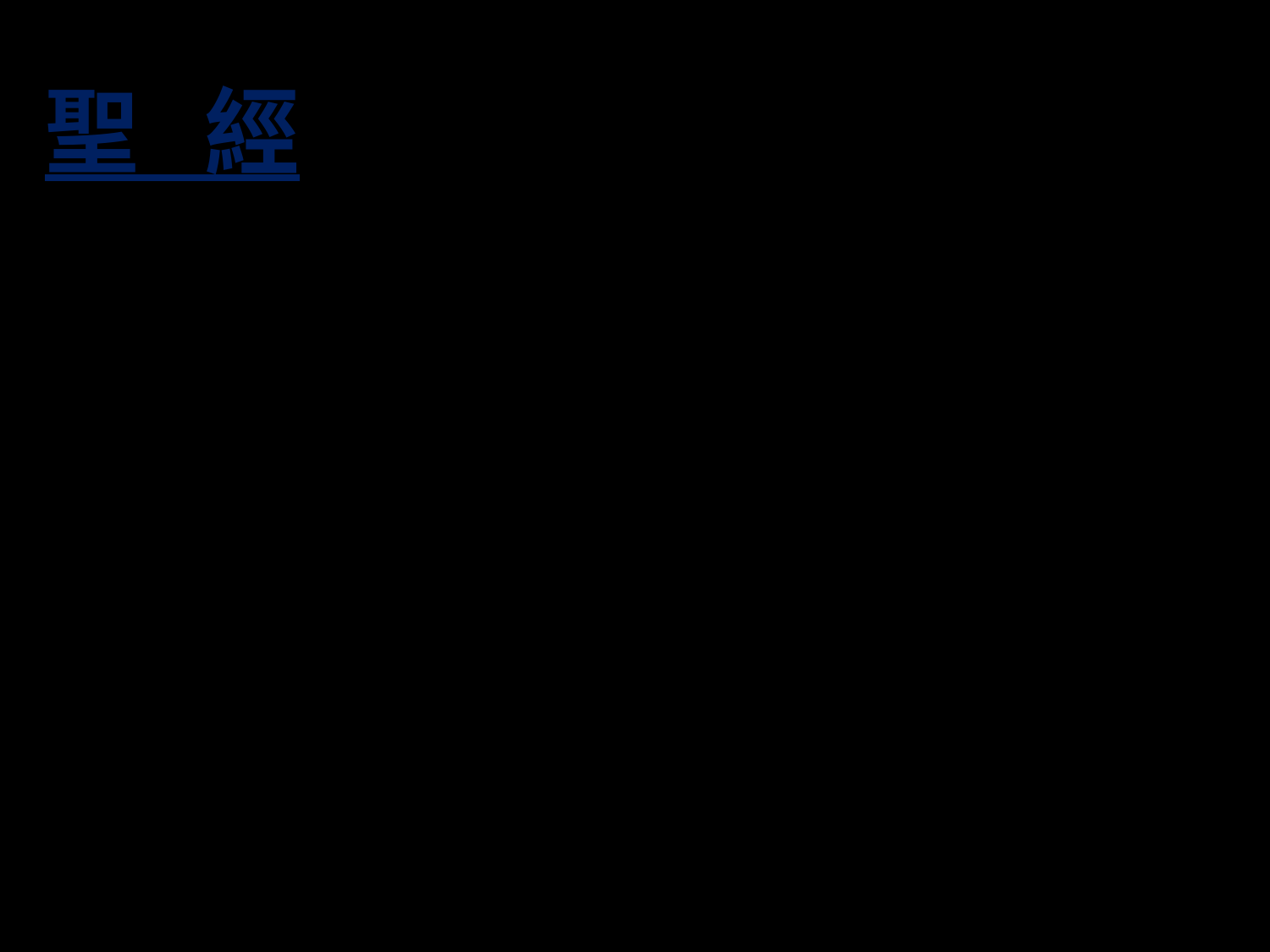

聖   經
3 你們既然尋求基督在我裏面說話的憑據，我必不寬容。因為，基督在你們身上不是軟弱的，在你們裏面是有大能的。 4 他因軟弱被釘在十字架上，卻因神的大能仍然活着。我們也是這樣同他軟弱，但因神向你們所顯的大能，也必與他同活。
 <哥林多後書 13:3~4>